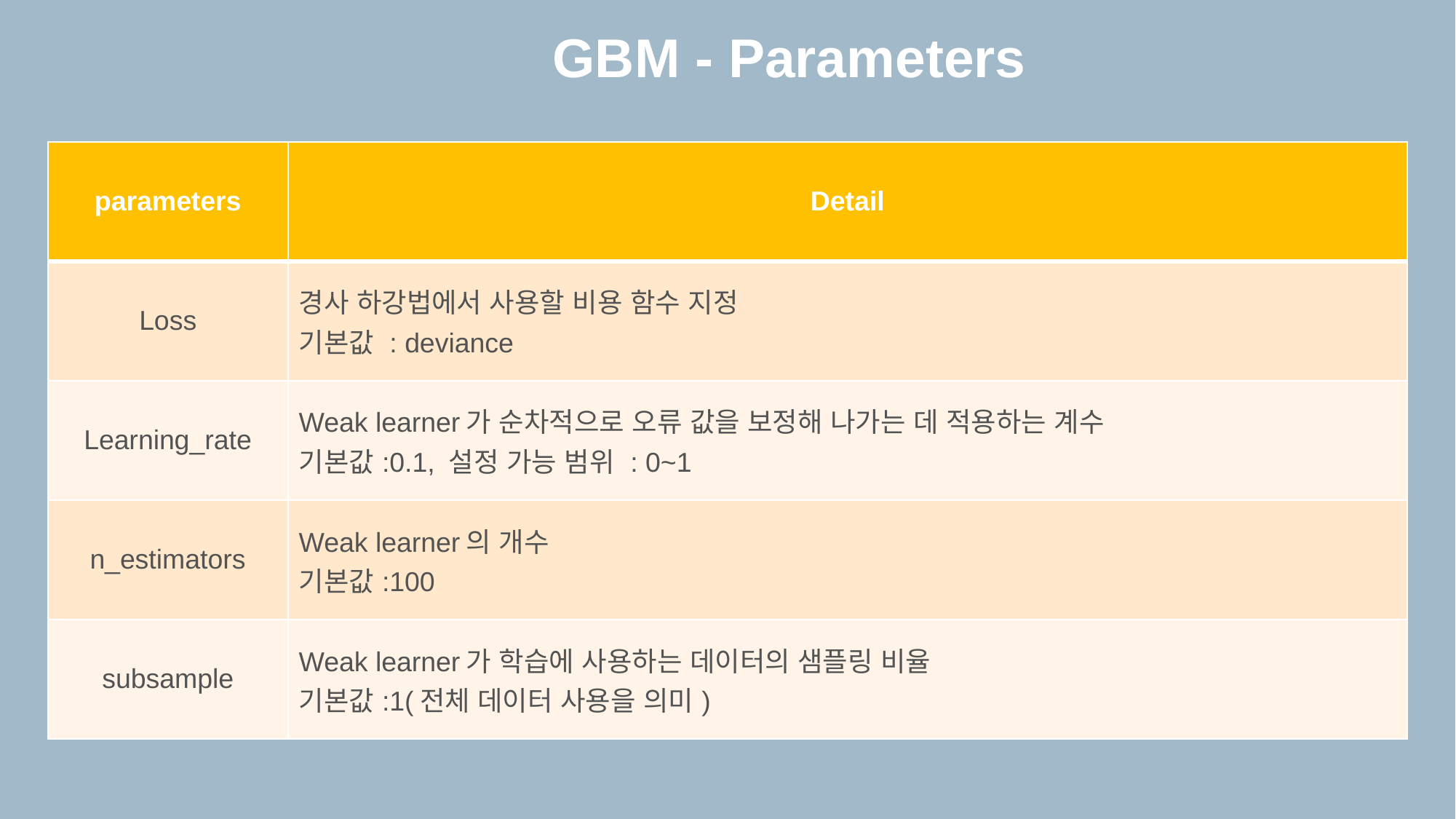

GBM - Parameters
| parameters | Detail |
| --- | --- |
| Loss | 경사 하강법에서 사용할 비용 함수 지정 기본값 : deviance |
| Learning\_rate | Weak learner가 순차적으로 오류 값을 보정해 나가는 데 적용하는 계수 기본값:0.1, 설정 가능 범위 : 0~1 |
| n\_estimators | Weak learner의 개수 기본값:100 |
| subsample | Weak learner가 학습에 사용하는 데이터의 샘플링 비율 기본값:1(전체 데이터 사용을 의미) |